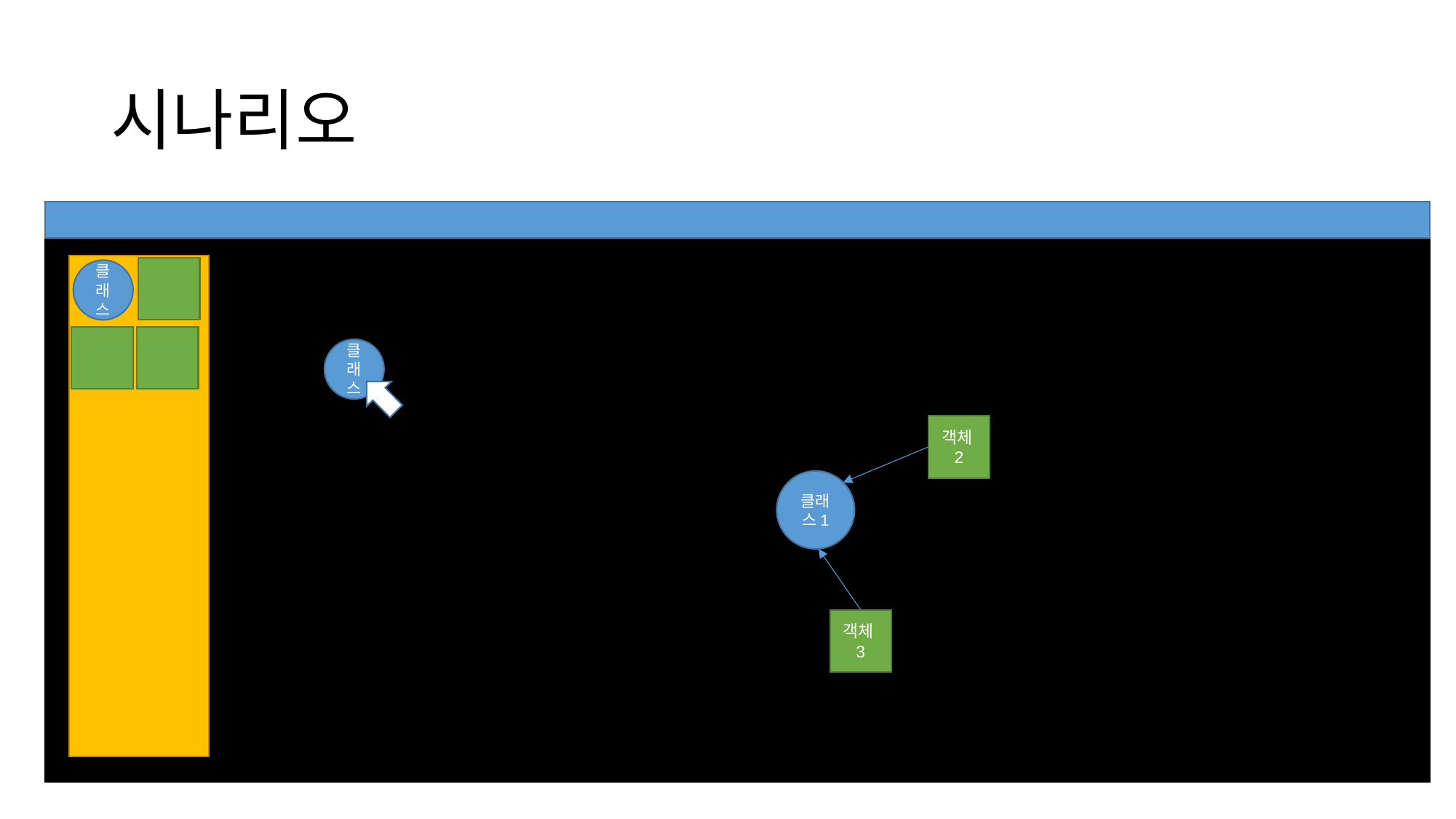

# 시나리오

클래스

클래스

객체2
클래스1
객체3